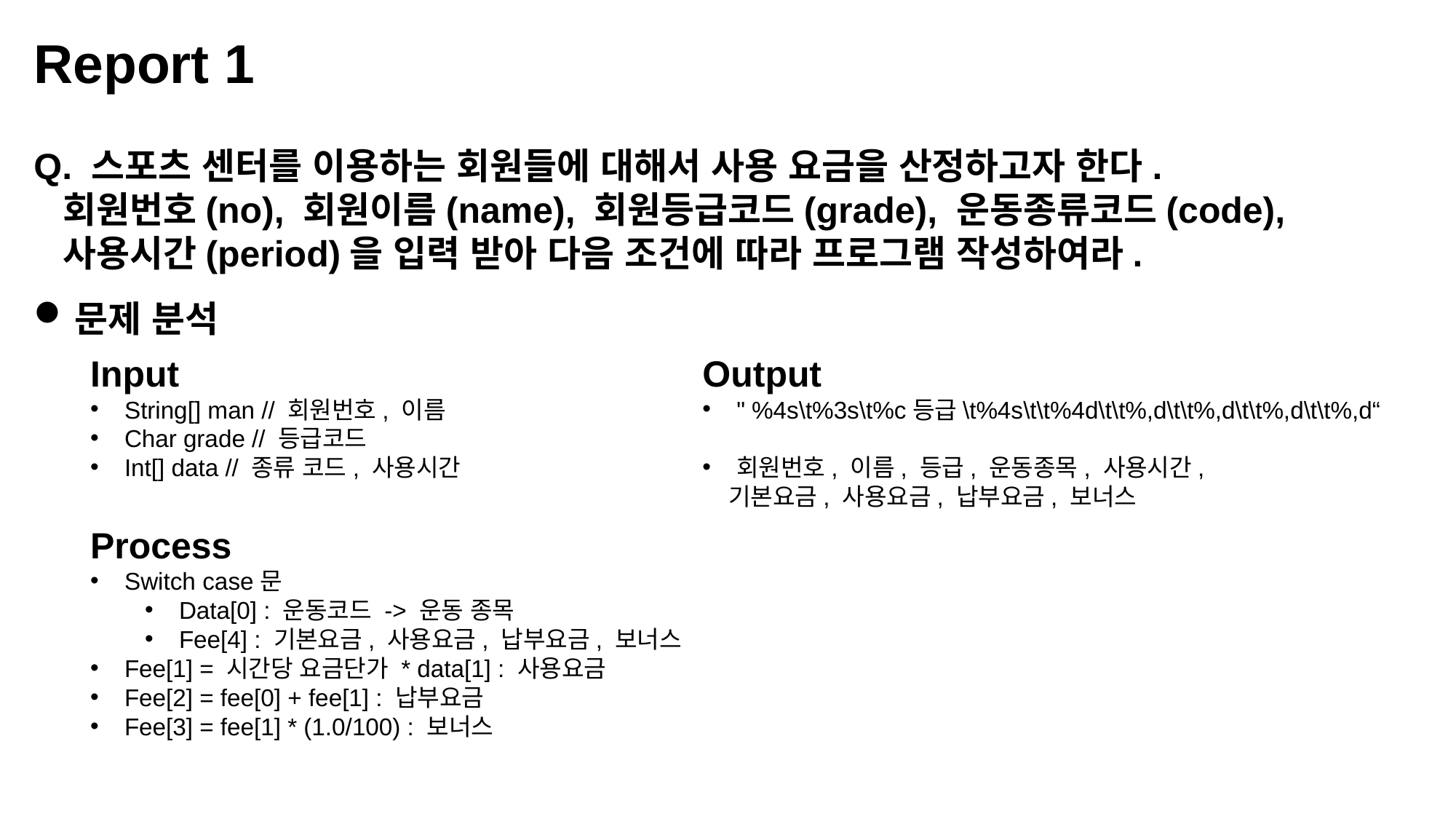

Report 1
Q. 스포츠 센터를 이용하는 회원들에 대해서 사용 요금을 산정하고자 한다.
  회원번호(no), 회원이름(name), 회원등급코드(grade), 운동종류코드(code),
  사용시간(period)을 입력 받아 다음 조건에 따라 프로그램 작성하여라.
문제 분석
Output
" %4s\t%3s\t%c등급\t%4s\t\t%4d\t\t%,d\t\t%,d\t\t%,d\t\t%,d“

회원번호, 이름, 등급, 운동종목, 사용시간,
   기본요금, 사용요금, 납부요금, 보너스

Input
String[] man // 회원번호, 이름
Char grade // 등급코드
Int[] data // 종류 코드, 사용시간
Process
Switch case문
Data[0] : 운동코드 -> 운동 종목
Fee[4] : 기본요금, 사용요금, 납부요금, 보너스
Fee[1] = 시간당 요금단가 * data[1] : 사용요금
Fee[2] = fee[0] + fee[1] : 납부요금
Fee[3] = fee[1] * (1.0/100) : 보너스